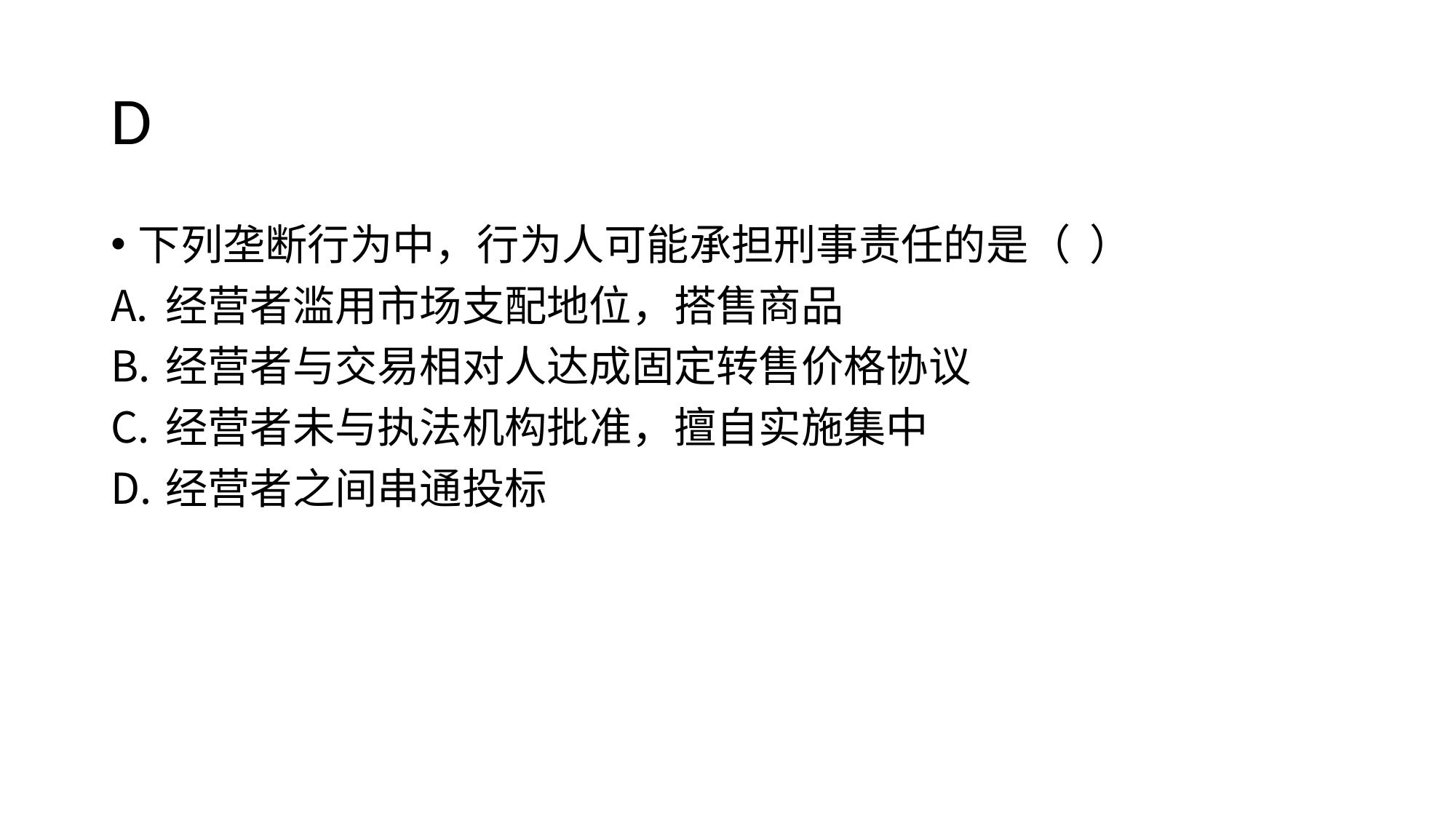

# D
下列垄断行为中，行为人可能承担刑事责任的是（  ）
经营者滥用市场支配地位，搭售商品
经营者与交易相对人达成固定转售价格协议
经营者未与执法机构批准，擅自实施集中
经营者之间串通投标